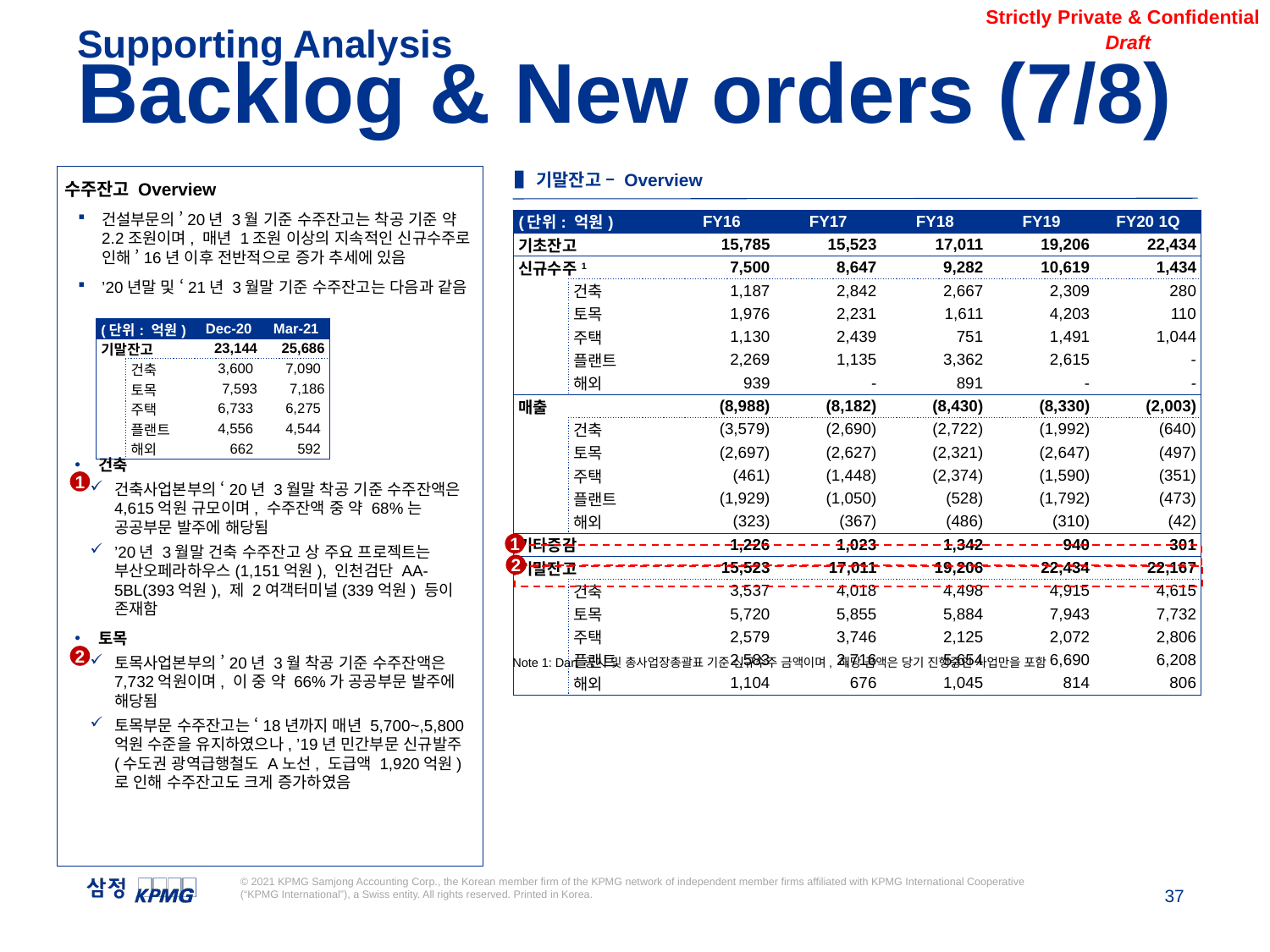

Supporting Analysis
Backlog & New orders (7/8)
▌기말잔고 – Overview

수주잔고 Overview
건설부문의 ’20년 3월 기준 수주잔고는 착공 기준 약 2.2조원이며, 매년 1조원 이상의 지속적인 신규수주로 인해 ’16년 이후 전반적으로 증가 추세에 있음
’20년말 및 ‘21년 3월말 기준 수주잔고는 다음과 같음

건축
건축사업본부의 ‘20년 3월말 착공 기준 수주잔액은 4,615억원 규모이며, 수주잔액 중 약 68%는 공공부문 발주에 해당됨
’20년 3월말 건축 수주잔고 상 주요 프로젝트는 부산오페라하우스(1,151억원), 인천검단 AA-5BL(393억원), 제 2여객터미널(339억원) 등이 존재함
토목
토목사업본부의 ’20년 3월 착공 기준 수주잔액은 7,732억원이며, 이 중 약 66%가 공공부문 발주에 해당됨
토목부문 수주잔고는 ‘18년까지 매년 5,700~,5,800억원 수준을 유지하였으나, ’19년 민간부문 신규발주(수도권 광역급행철도 A노선, 도급액 1,920억원)로 인해 수주잔고도 크게 증가하였음

| (단위: 억원) |  | FY16 | FY17 | FY18 | FY19 | FY20 1Q |
| --- | --- | --- | --- | --- | --- | --- |
| 기초잔고 |  | 15,785 | 15,523 | 17,011 | 19,206 | 22,434 |
| 신규수주1 |  | 7,500 | 8,647 | 9,282 | 10,619 | 1,434 |
|  | 건축 | 1,187 | 2,842 | 2,667 | 2,309 | 280 |
|  | 토목 | 1,976 | 2,231 | 1,611 | 4,203 | 110 |
|  | 주택 | 1,130 | 2,439 | 751 | 1,491 | 1,044 |
|  | 플랜트 | 2,269 | 1,135 | 3,362 | 2,615 | - |
|  | 해외 | 939 | - | 891 | - | - |
| 매출 |  | (8,988) | (8,182) | (8,430) | (8,330) | (2,003) |
|  | 건축 | (3,579) | (2,690) | (2,722) | (1,992) | (640) |
|  | 토목 | (2,697) | (2,627) | (2,321) | (2,647) | (497) |
|  | 주택 | (461) | (1,448) | (2,374) | (1,590) | (351) |
|  | 플랜트 | (1,929) | (1,050) | (528) | (1,792) | (473) |
|  | 해외 | (323) | (367) | (486) | (310) | (42) |
| 기타증감 |  | 1,226 | 1,023 | 1,342 | 940 | 301 |
| 기말잔고 |  | 15,523 | 17,011 | 19,206 | 22,434 | 22,167 |
|  | 건축 | 3,537 | 4,018 | 4,498 | 4,915 | 4,615 |
|  | 토목 | 5,720 | 5,855 | 5,884 | 7,943 | 7,732 |
|  | 주택 | 2,579 | 3,746 | 2,125 | 2,072 | 2,806 |
|  | 플랜트 | 2,583 | 2,716 | 5,654 | 6,690 | 6,208 |
|  | 해외 | 1,104 | 676 | 1,045 | 814 | 806 |
| (단위: 억원) |  | Dec-20 | Mar-21 |
| --- | --- | --- | --- |
| 기말잔고 |  | 23,144 | 25,686 |
|  | 건축 | 3,600 | 7,090 |
|  | 토목 | 7,593 | 7,186 |
|  | 주택 | 6,733 | 6,275 |
|  | 플랜트 | 4,556 | 4,544 |
|  | 해외 | 662 | 592 |
1
1

2

2
Note 1: Dart 공시 및 총사업장총괄표 기준 신규수주 금액이며, 해당 금액은 당기 진행중인 사업만을 포함